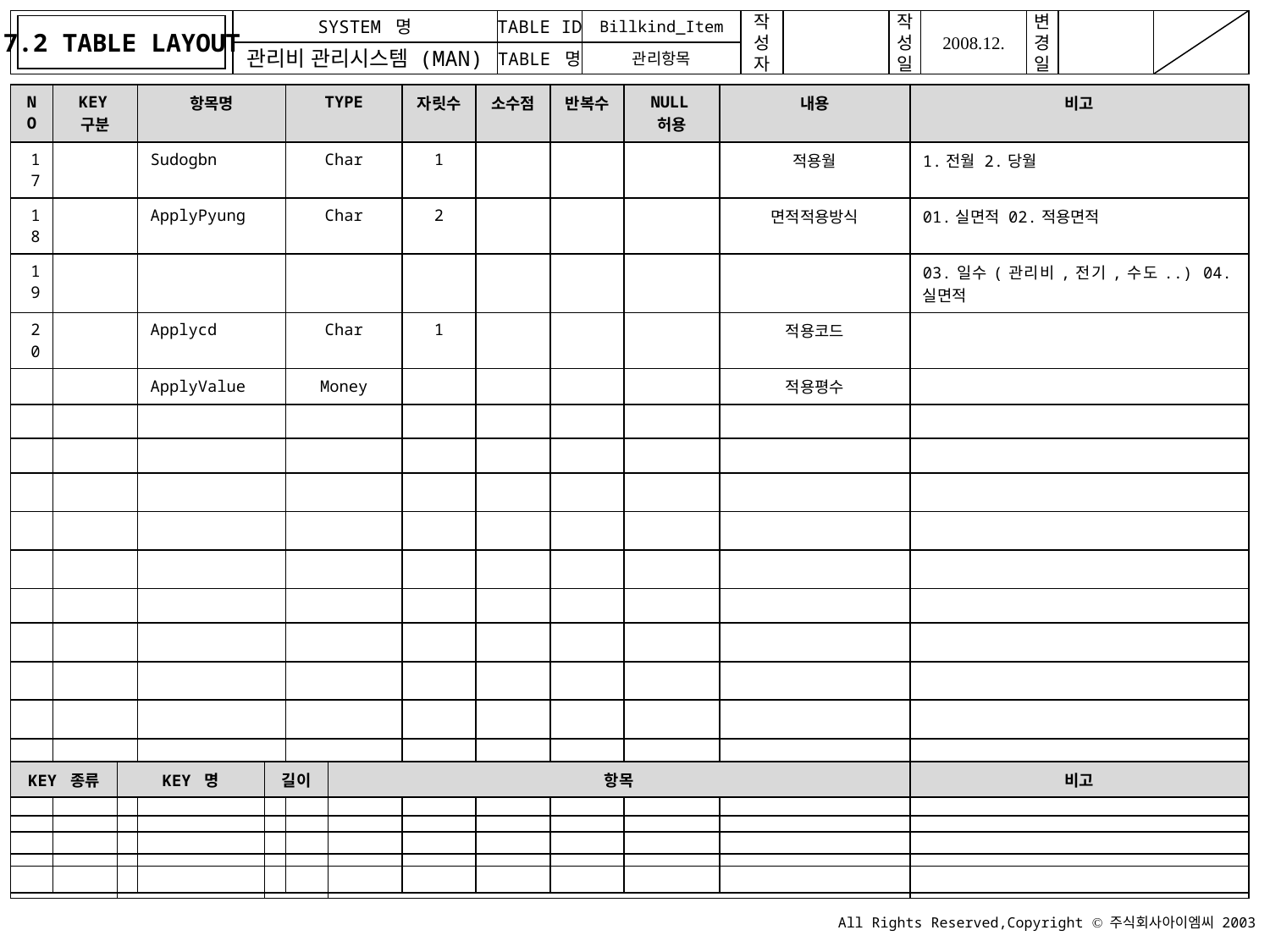

7.2 TABLE LAYOUT
Billkind_Item
관리항목
| NO | KEY구분 | 항목명 | TYPE | 자릿수 | 소수점 | 반복수 | NULL허용 | 내용 | 비고 |
| --- | --- | --- | --- | --- | --- | --- | --- | --- | --- |
| 17 |  | Sudogbn | Char | 1 |  |  |  | 적용월 | 1.전월 2.당월 |
| 18 |  | ApplyPyung | Char | 2 |  |  |  | 면적적용방식 | 01.실면적 02.적용면적 |
| 19 |  |  |  |  |  |  |  |  | 03.일수(관리비,전기,수도..) 04.실면적 |
| 20 |  | Applycd | Char | 1 |  |  |  | 적용코드 |  |
|  |  | ApplyValue | Money |  |  |  |  | 적용평수 |  |
|  |  |  |  |  |  |  |  |  |  |
|  |  |  |  |  |  |  |  |  |  |
|  |  |  |  |  |  |  |  |  |  |
|  |  |  |  |  |  |  |  |  |  |
|  |  |  |  |  |  |  |  |  |  |
|  |  |  |  |  |  |  |  |  |  |
|  |  |  |  |  |  |  |  |  |  |
|  |  |  |  |  |  |  |  |  |  |
|  |  |  |  |  |  |  |  |  |  |
|  |  |  |  |  |  |  |  |  |  |
|  |  |  |  |  |  |  |  |  |  |
|  |  |  |  |  |  |  |  |  |  |
|  |  |  |  |  |  |  |  |  |  |
| KEY 종류 | KEY 명 | 길이 | 항목 | 비고 |
| --- | --- | --- | --- | --- |
|  |  |  |  |  |
|  |  |  |  |  |
|  |  |  |  |  |